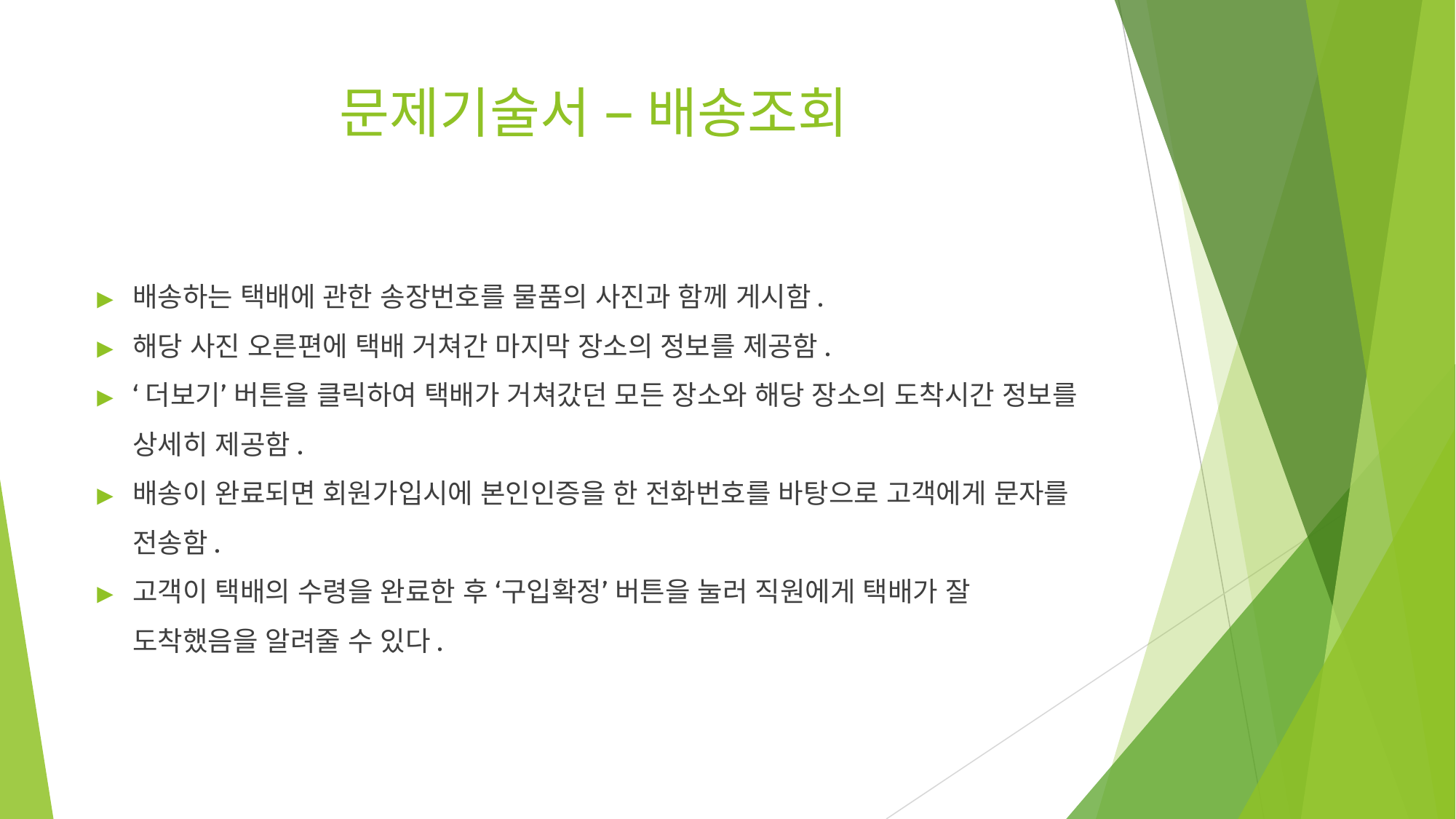

# 문제기술서 – 배송조회
배송하는 택배에 관한 송장번호를 물품의 사진과 함께 게시함.
해당 사진 오른편에 택배 거쳐간 마지막 장소의 정보를 제공함.
‘더보기’ 버튼을 클릭하여 택배가 거쳐갔던 모든 장소와 해당 장소의 도착시간 정보를 상세히 제공함.
배송이 완료되면 회원가입시에 본인인증을 한 전화번호를 바탕으로 고객에게 문자를 전송함.
고객이 택배의 수령을 완료한 후 ‘구입확정’ 버튼을 눌러 직원에게 택배가 잘 도착했음을 알려줄 수 있다.